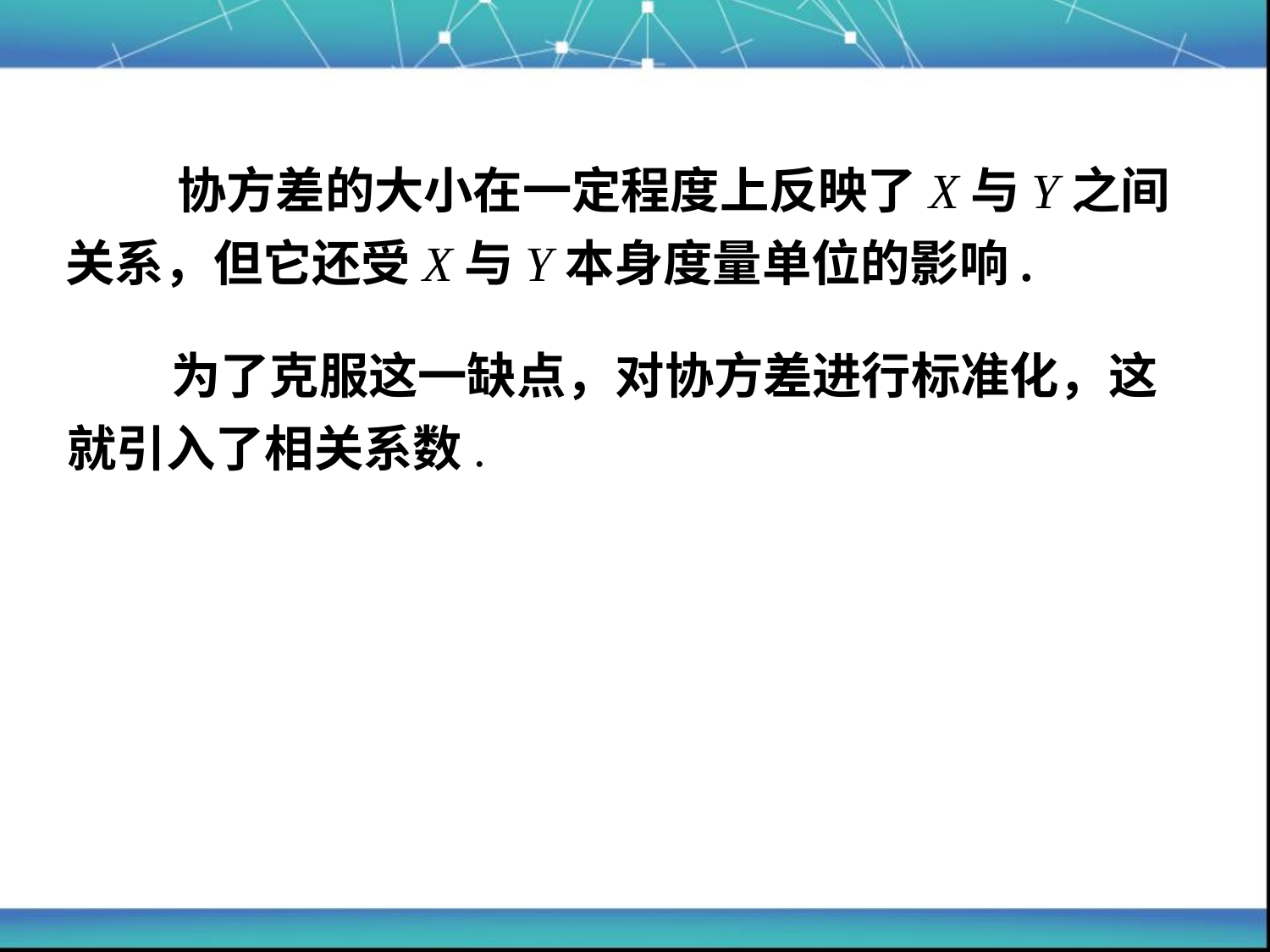

协方差的大小在一定程度上反映了X与Y之间关系，但它还受X与Y本身度量单位的影响.
       为了克服这一缺点，对协方差进行标准化，这就引入了相关系数.